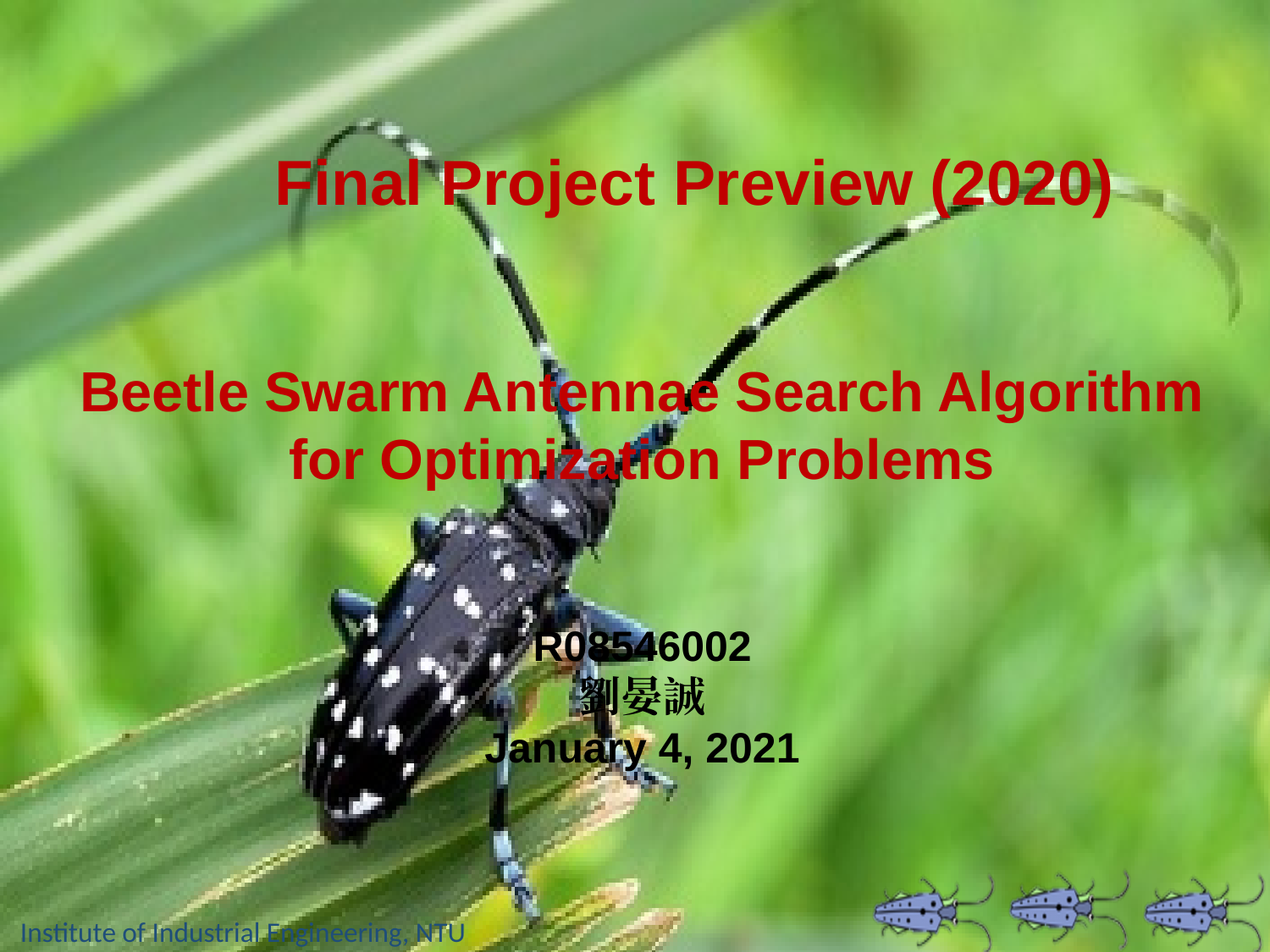

Final Project Preview (2020)
# Beetle Swarm Antennae Search Algorithm for Optimization Problems
R08546002
劉晏誠
January 4, 2021